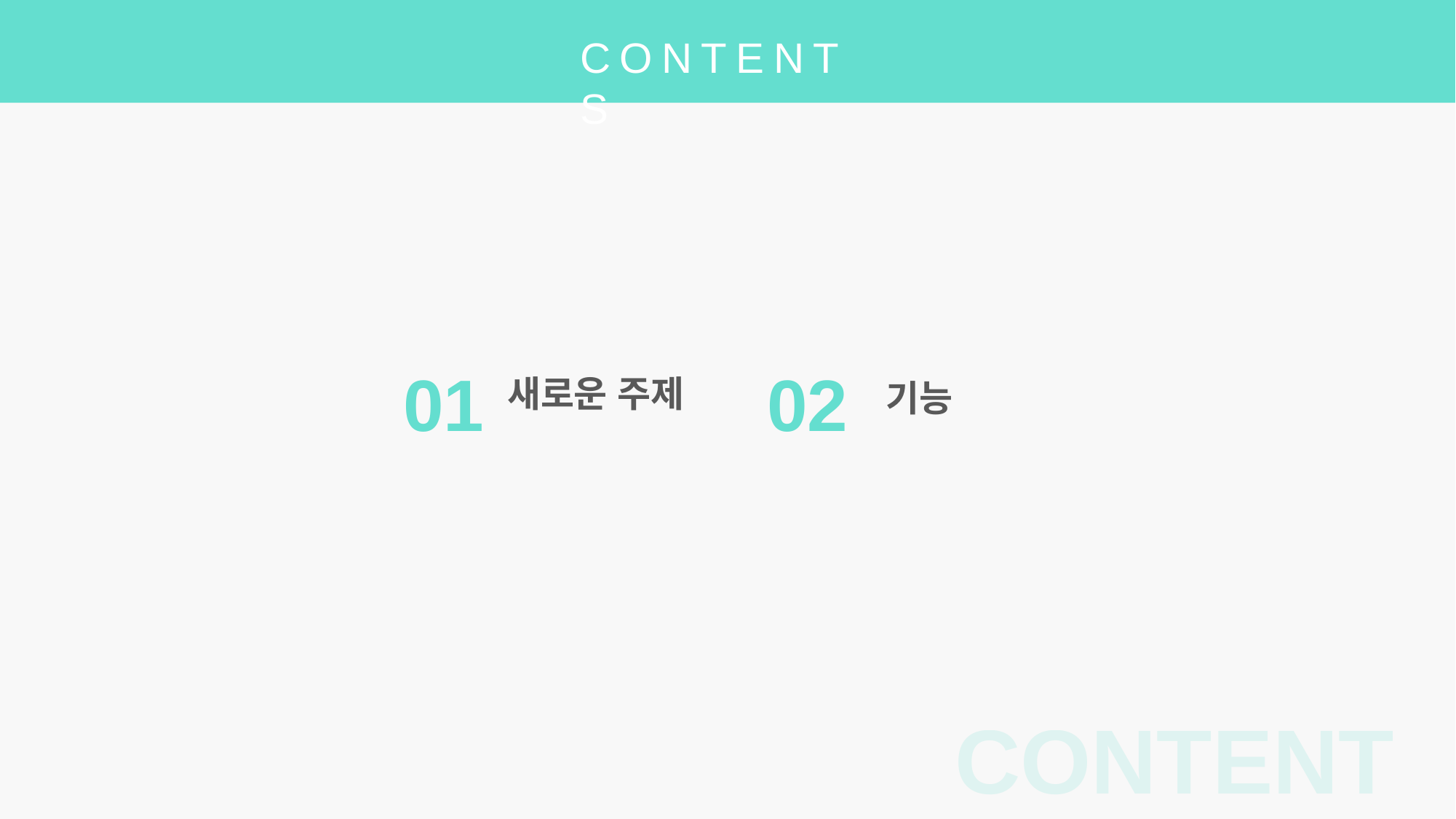

CONTENTS

01

02

새로운 주제
기능
CONTENTS